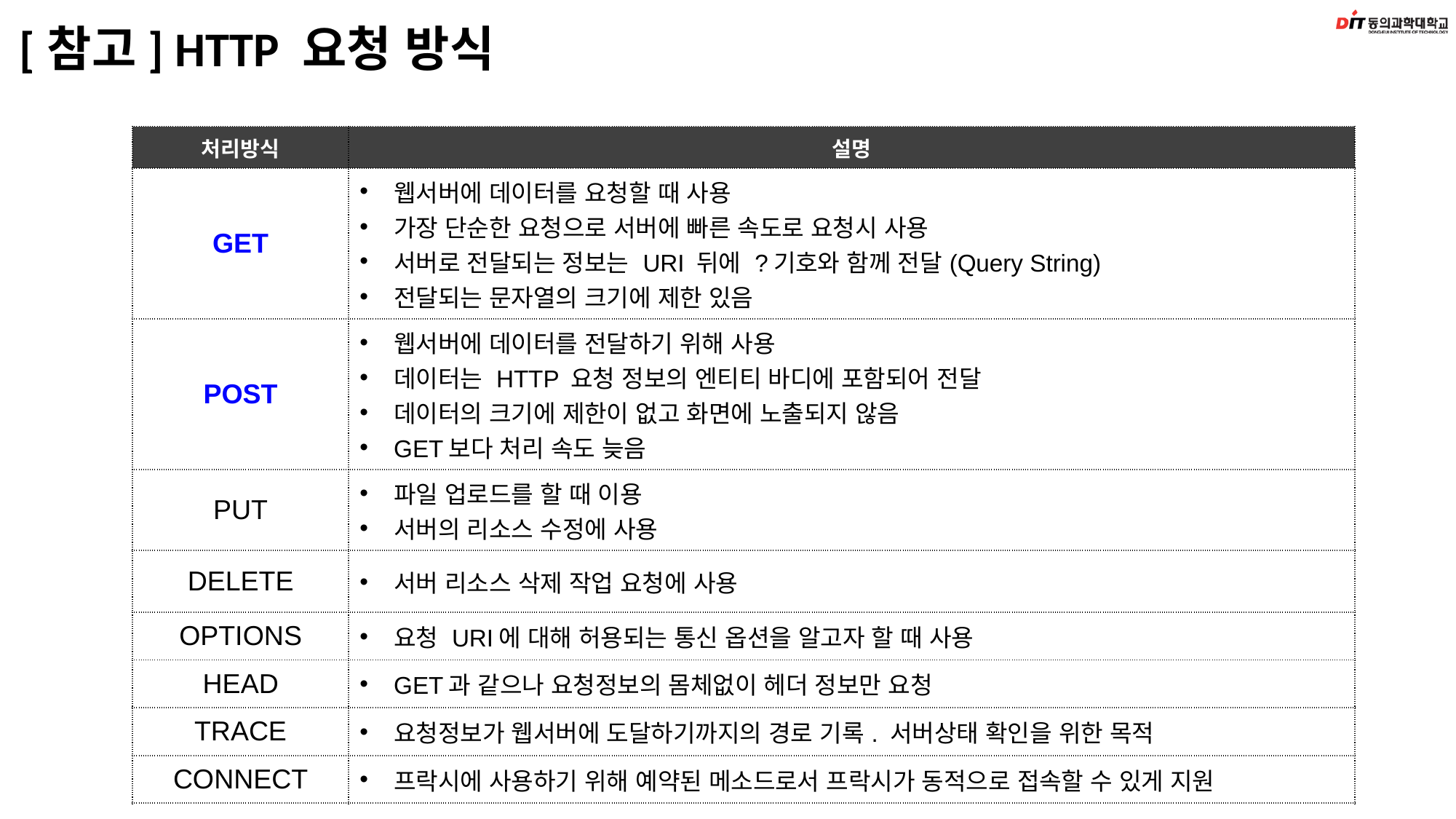

# [참고] HTTP 요청 방식
| 처리방식 | 설명 |
| --- | --- |
| GET | 웹서버에 데이터를 요청할 때 사용 가장 단순한 요청으로 서버에 빠른 속도로 요청시 사용 서버로 전달되는 정보는 URI 뒤에 ?기호와 함께 전달(Query String) 전달되는 문자열의 크기에 제한 있음 |
| POST | 웹서버에 데이터를 전달하기 위해 사용 데이터는 HTTP 요청 정보의 엔티티 바디에 포함되어 전달 데이터의 크기에 제한이 없고 화면에 노출되지 않음 GET보다 처리 속도 늦음 |
| PUT | 파일 업로드를 할 때 이용 서버의 리소스 수정에 사용 |
| DELETE | 서버 리소스 삭제 작업 요청에 사용 |
| OPTIONS | 요청 URI에 대해 허용되는 통신 옵션을 알고자 할 때 사용 |
| HEAD | GET과 같으나 요청정보의 몸체없이 헤더 정보만 요청 |
| TRACE | 요청정보가 웹서버에 도달하기까지의 경로 기록. 서버상태 확인을 위한 목적 |
| CONNECT | 프락시에 사용하기 위해 예약된 메소드로서 프락시가 동적으로 접속할 수 있게 지원 |